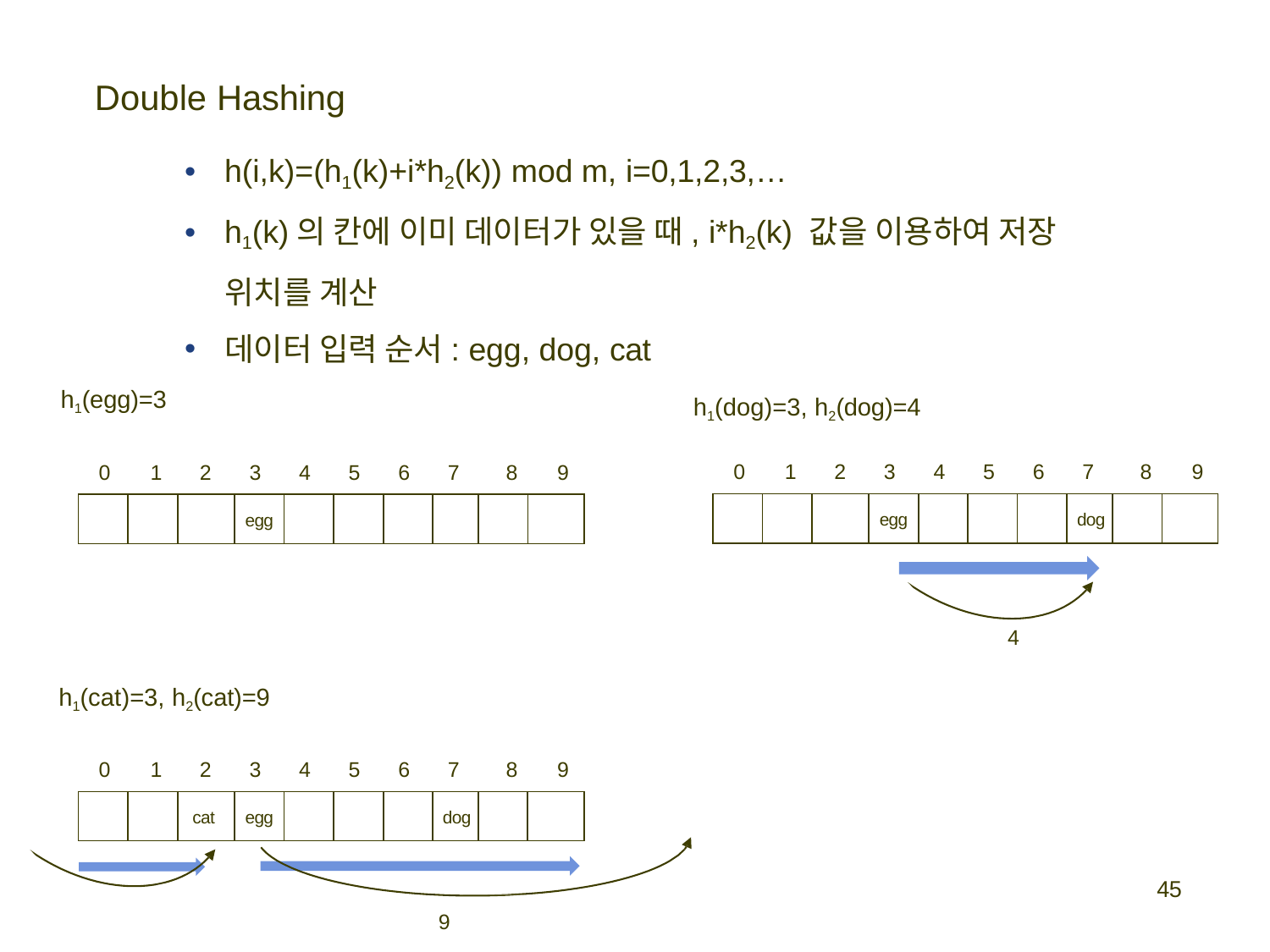

# Double Hashing
h(i,k)=(h1(k)+i*h2(k)) mod m, i=0,1,2,3,…
h1(k)의 칸에 이미 데이터가 있을 때, i*h2(k) 값을 이용하여 저장
위치를 계산
데이터 입력 순서: egg, dog, cat
h1(dog)=3, h2(dog)=4
h1(egg)=3
0	1	2	3	4	5	6	7
8	9
0	1	2	3	4	5	6	7
8	9
|  |  |  | egg |  |  |  | dog |  |  |
| --- | --- | --- | --- | --- | --- | --- | --- | --- | --- |
|  |  |  | egg |  |  |  |  |  |  |
| --- | --- | --- | --- | --- | --- | --- | --- | --- | --- |

4
h1(cat)=3, h2(cat)=9
0	1	2	3	4	5	6	7
8	9
|  |  | cat | egg |  |  |  | dog |  |  |
| --- | --- | --- | --- | --- | --- | --- | --- | --- | --- |

45
9